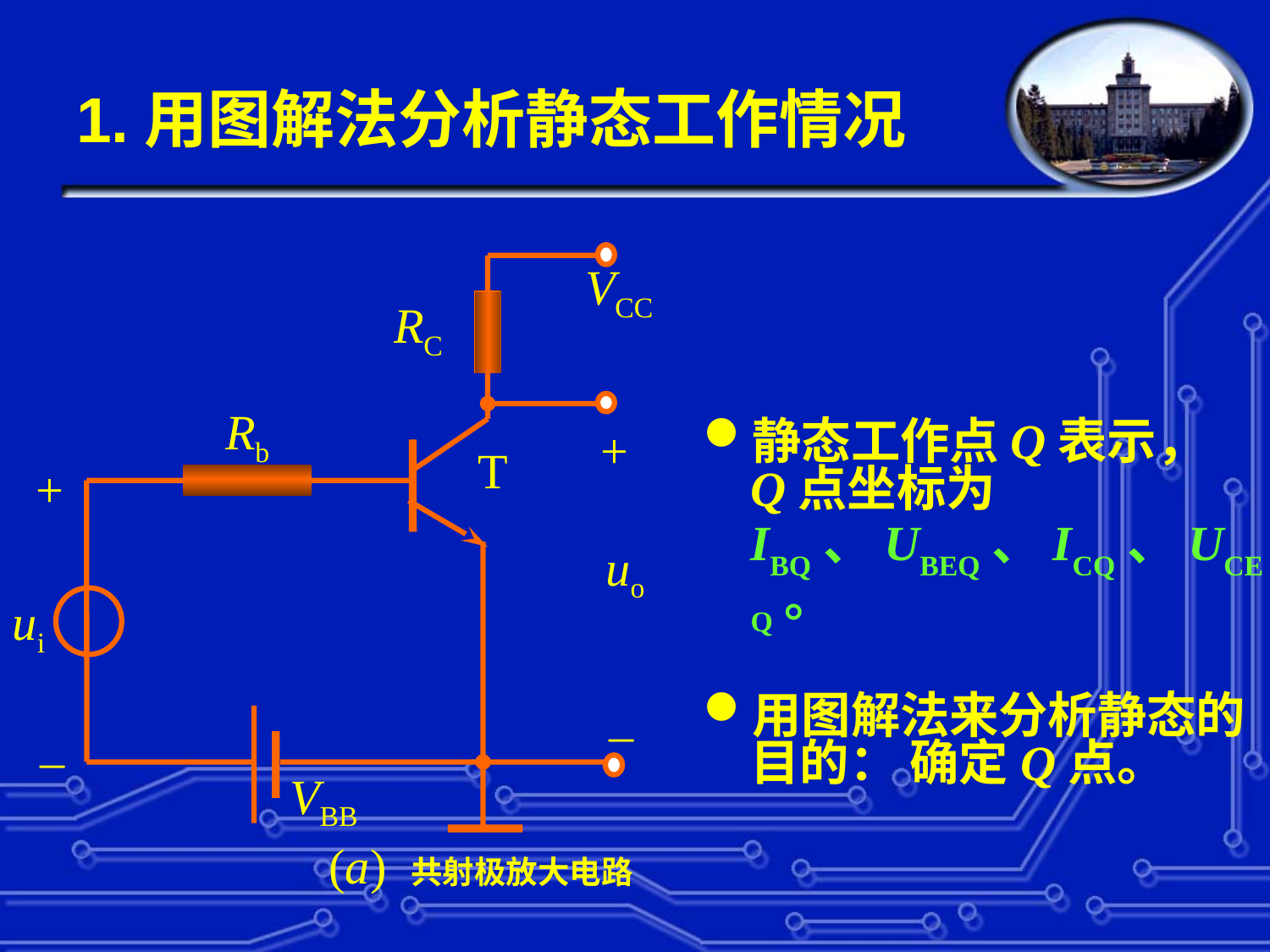

# 1.用图解法分析静态工作情况

VCC

RC

Rb

+

T

+

uo

ui

_

_

VBB

(a) 共射极放大电路

静态工作点Q表示，       Q点坐标为IBQ、UBEQ、ICQ、UCEQ。

用图解法来分析静态的目的： 确定Q点。